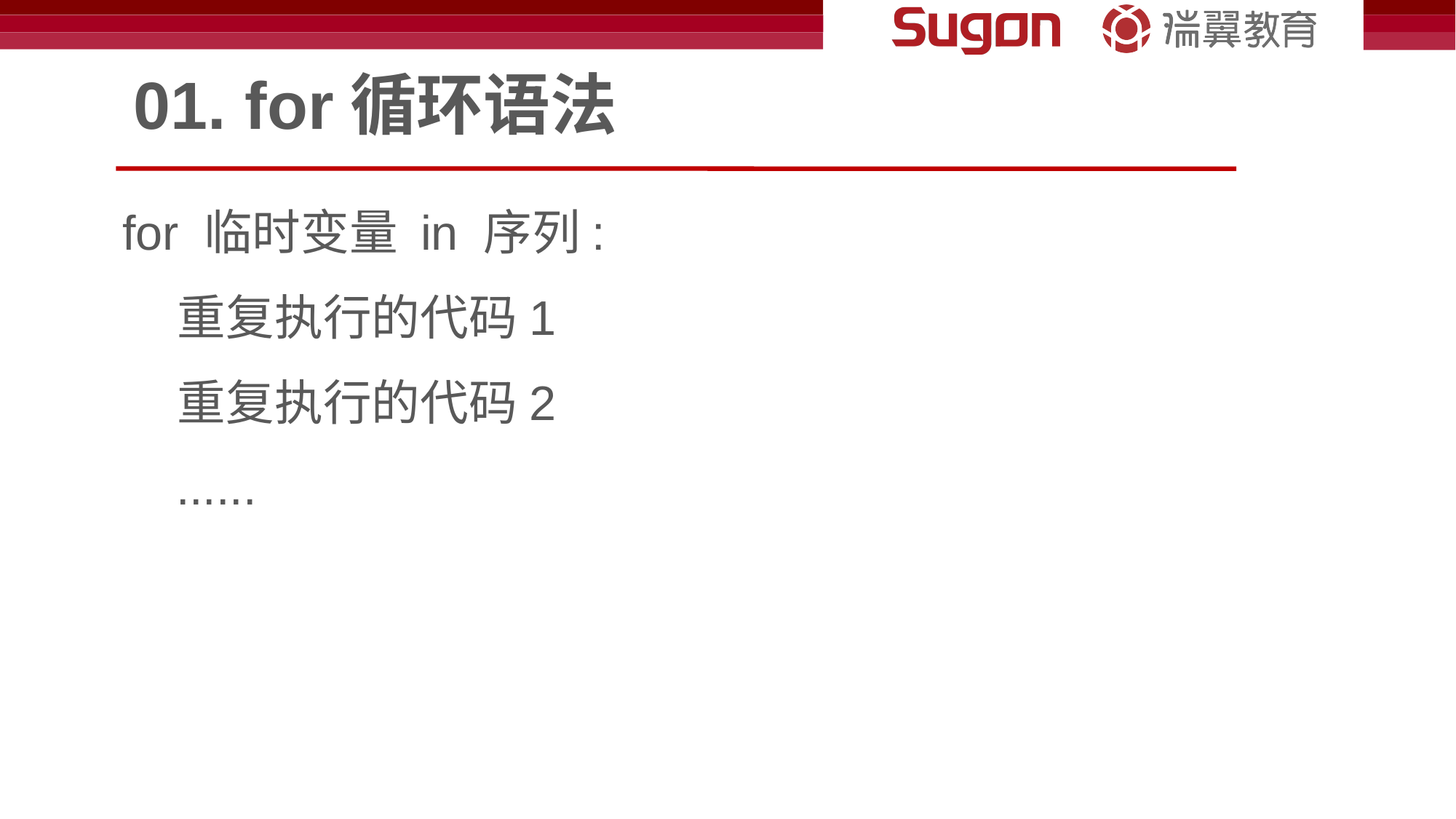

# 01. for循环语法
for 临时变量 in 序列:
    重复执行的代码1
    重复执行的代码2
    ......